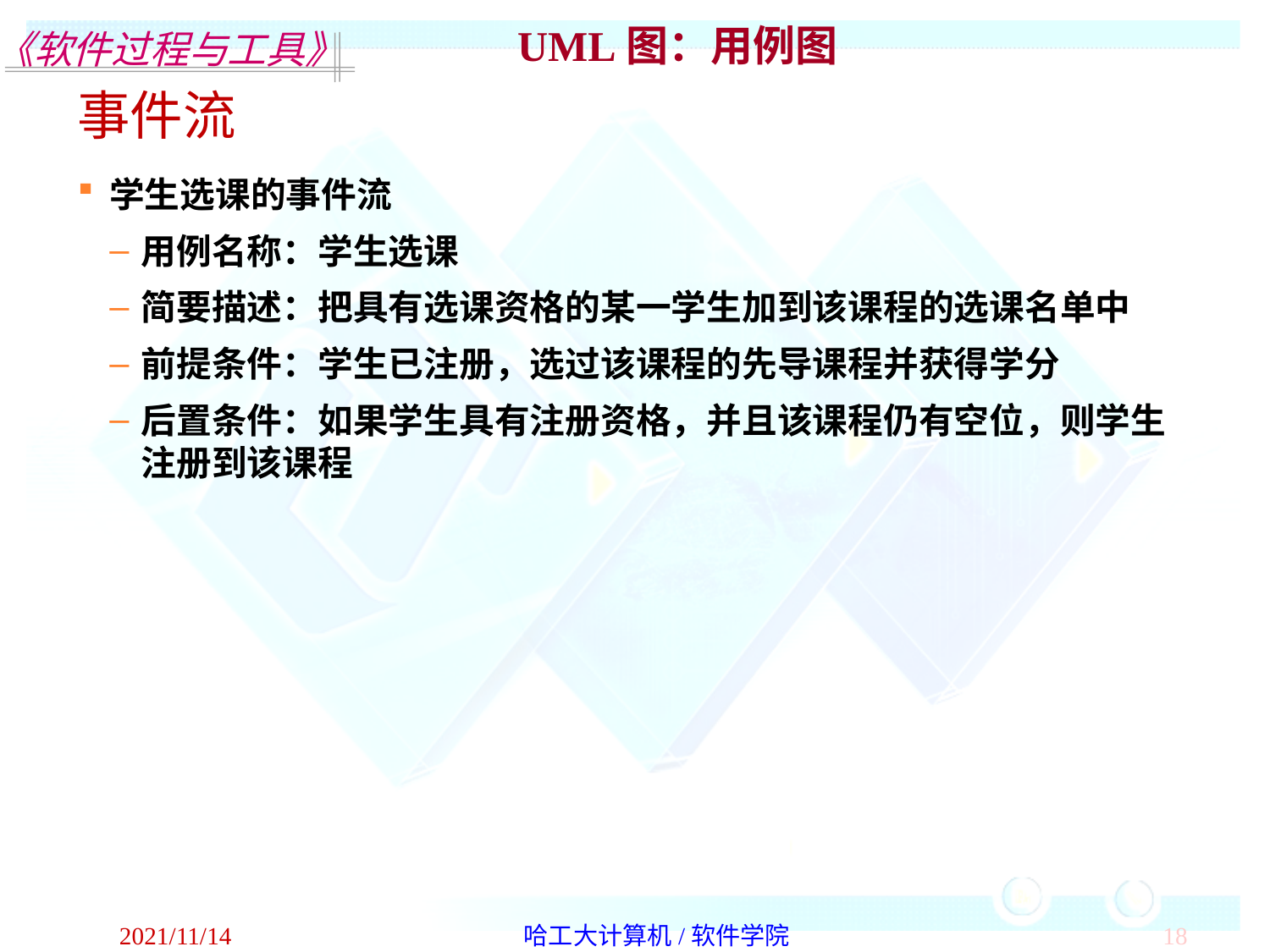

UML图：用例图
事件流
学生选课的事件流
用例名称：学生选课
简要描述：把具有选课资格的某一学生加到该课程的选课名单中
前提条件：学生已注册，选过该课程的先导课程并获得学分
后置条件：如果学生具有注册资格，并且该课程仍有空位，则学生注册到该课程